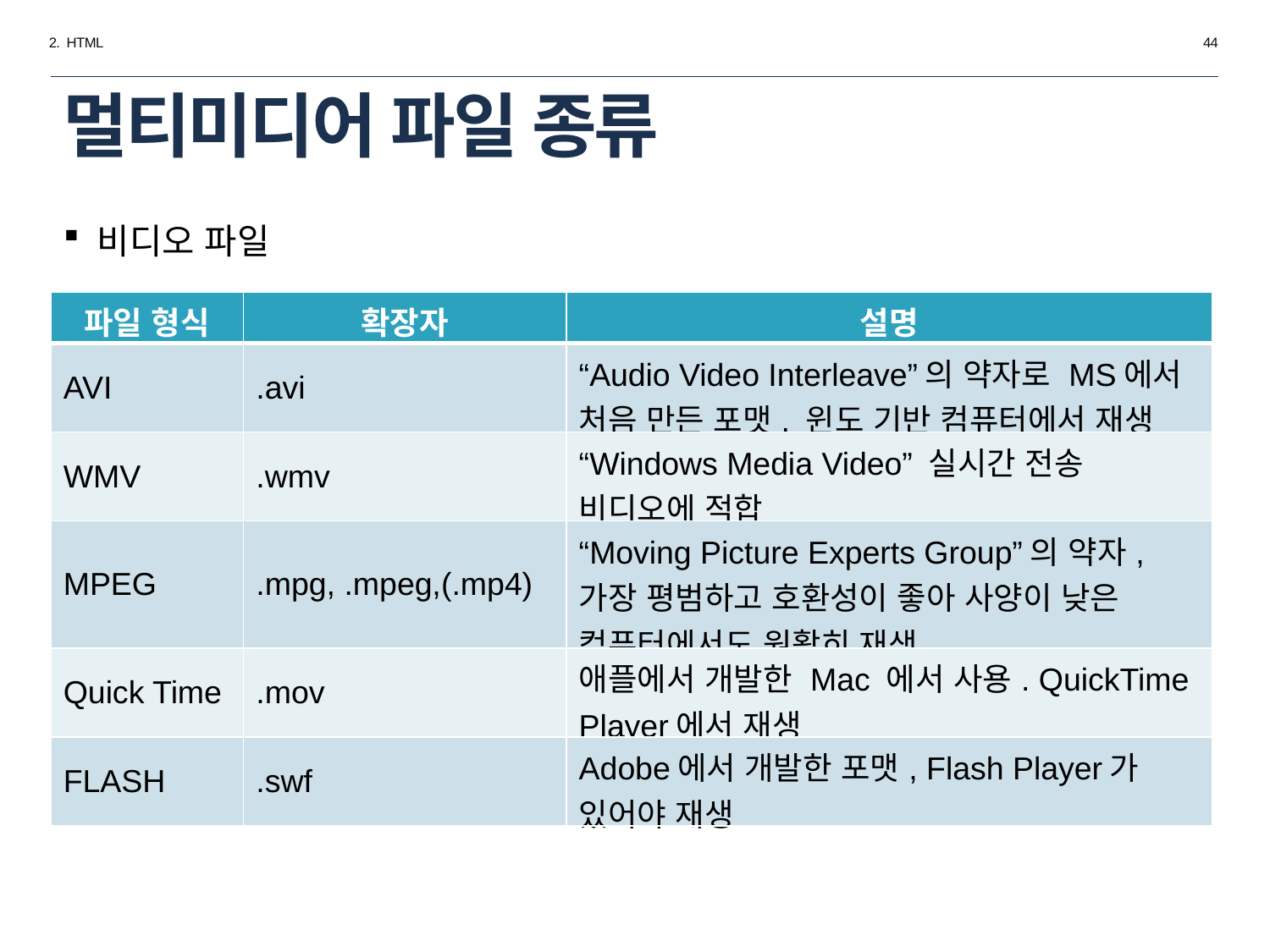

2.  HTML
44
# 멀티미디어 파일 종류
비디오 파일

| 파일 형식 | 확장자 | 설명 |
| --- | --- | --- |
| AVI | .avi | “Audio Video Interleave”의 약자로 MS에서 처음 만든 포맷, 윈도 기반 컴퓨터에서 재생 |
| WMV | .wmv | “Windows Media Video” 실시간 전송 비디오에 적합 |
| MPEG | .mpg, .mpeg,(.mp4) | “Moving Picture Experts Group”의 약자, 가장 평범하고 호환성이 좋아 사양이 낮은 컴퓨터에서도 원활히 재생 |
| Quick Time | .mov | 애플에서 개발한 Mac 에서 사용. QuickTime Player에서 재생 |
| FLASH | .swf | Adobe에서 개발한 포맷, Flash Player가 있어야 재생 |